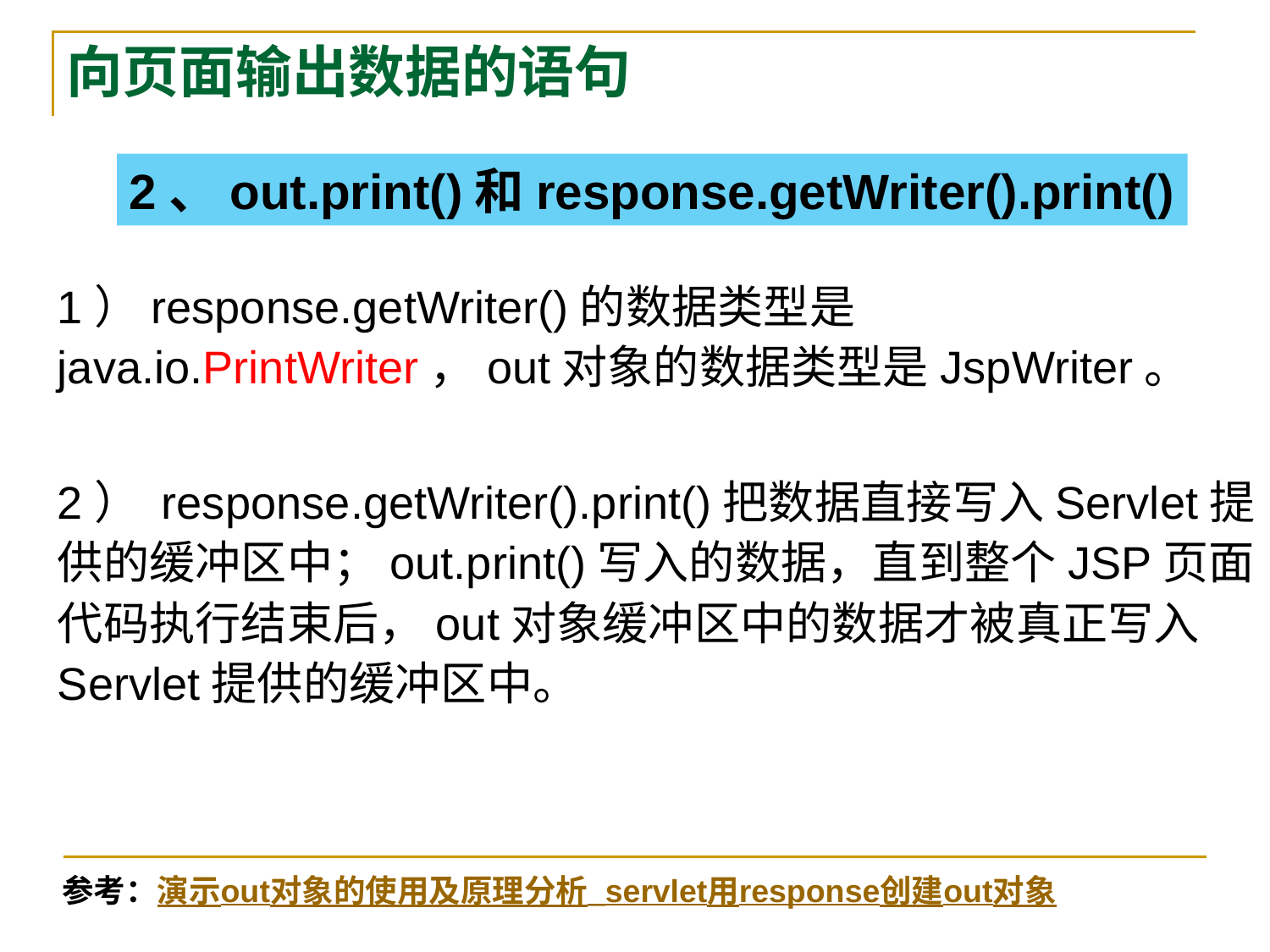

# 向页面输出数据的语句
2、out.print()和response.getWriter().print()
1）response.getWriter()的数据类型是java.io.PrintWriter，out对象的数据类型是JspWriter。

2） response.getWriter().print()把数据直接写入Servlet提供的缓冲区中；out.print()写入的数据，直到整个JSP页面代码执行结束后，out对象缓冲区中的数据才被真正写入Servlet提供的缓冲区中。

参考：演示out对象的使用及原理分析_servlet用response创建out对象